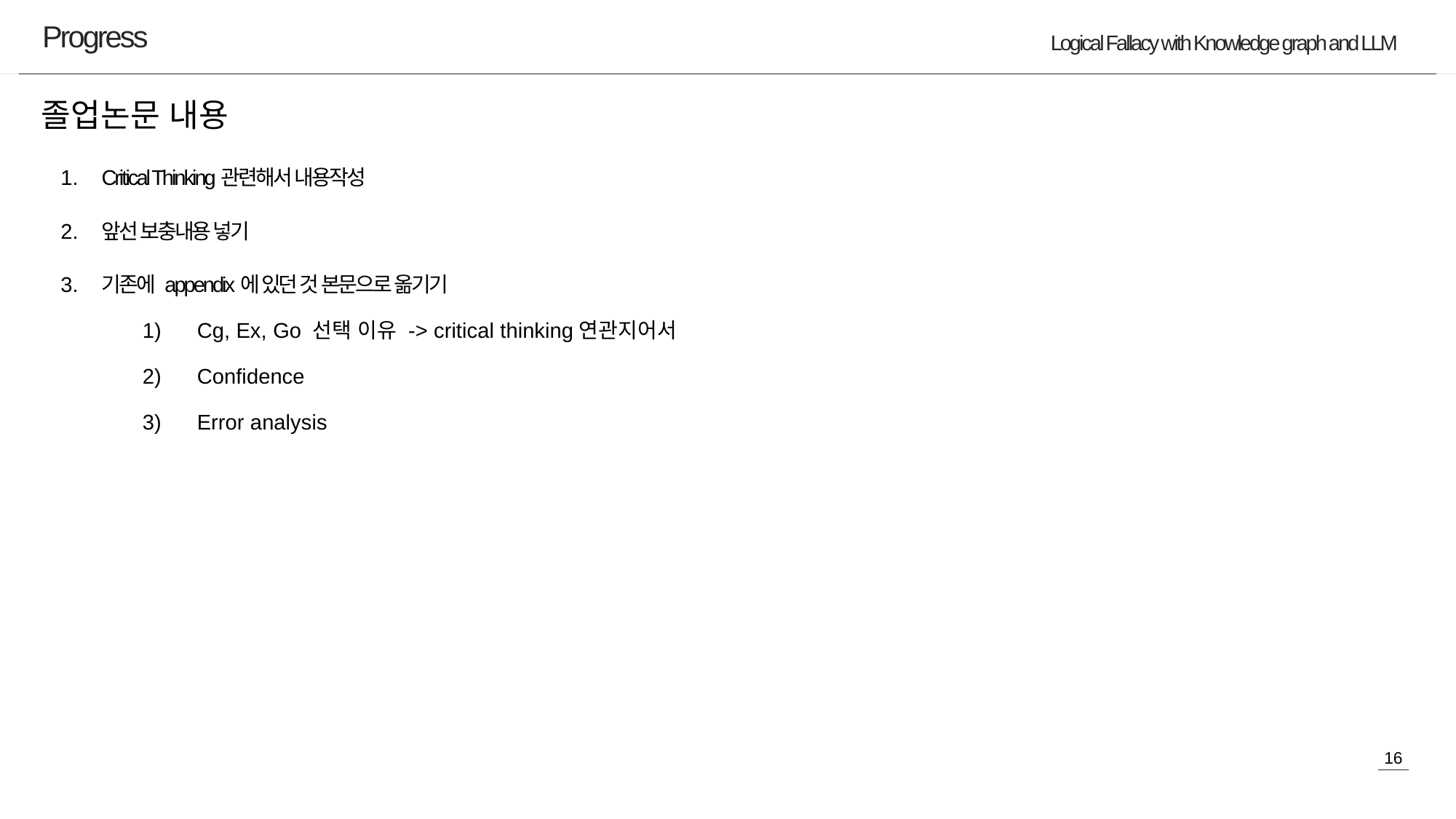

Progress
졸업논문 내용
Critical Thinking관련해서 내용작성
앞선 보충내용 넣기
기존에 appendix에 있던 것 본문으로 옮기기
Cg, Ex, Go 선택 이유 -> critical thinking연관지어서
Confidence
Error analysis